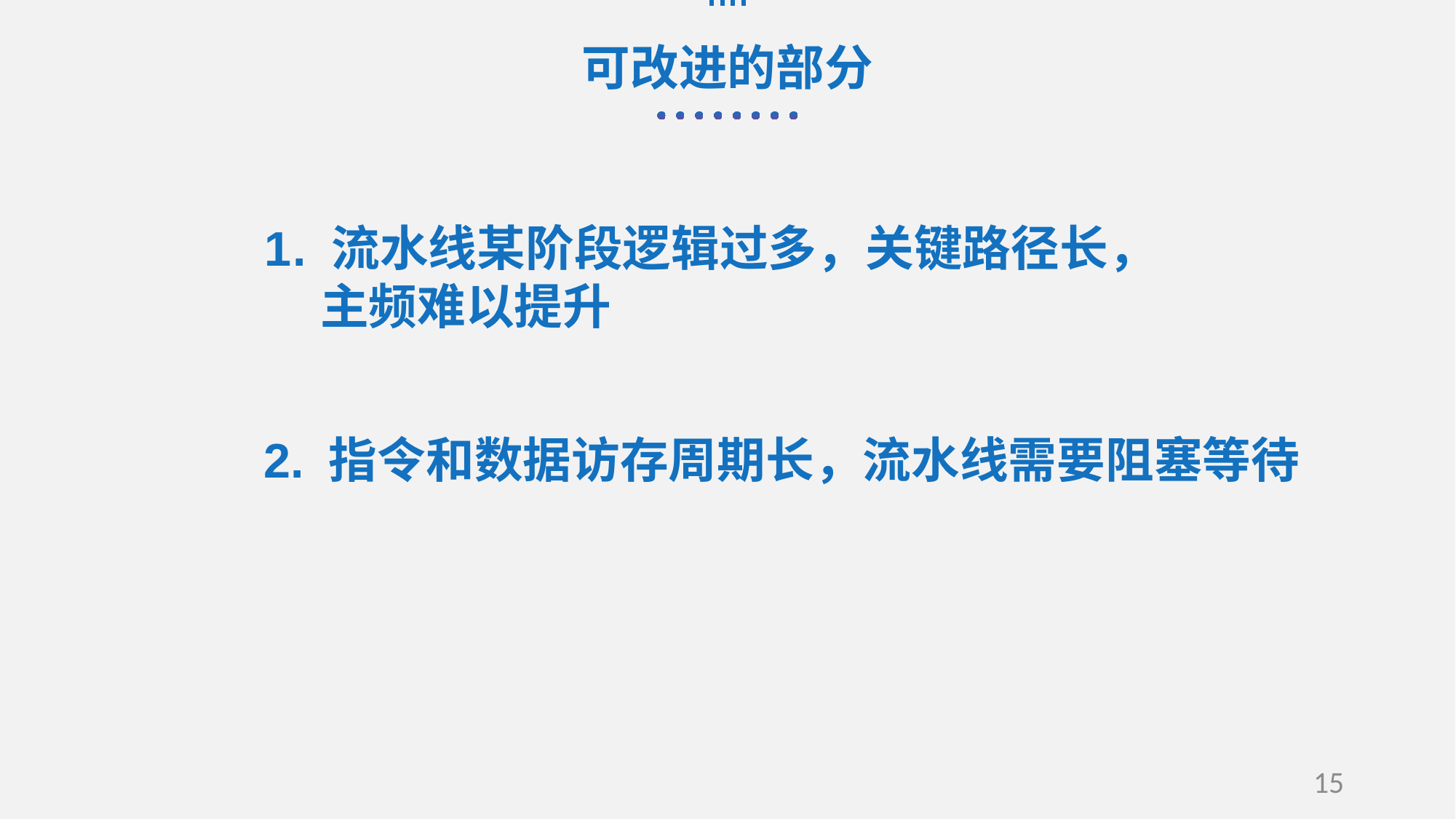

可改进的部分

 流水线某阶段逻辑过多，关键路径长，
    主频难以提升
 2. 指令和数据访存周期长，流水线需要阻塞等待

15